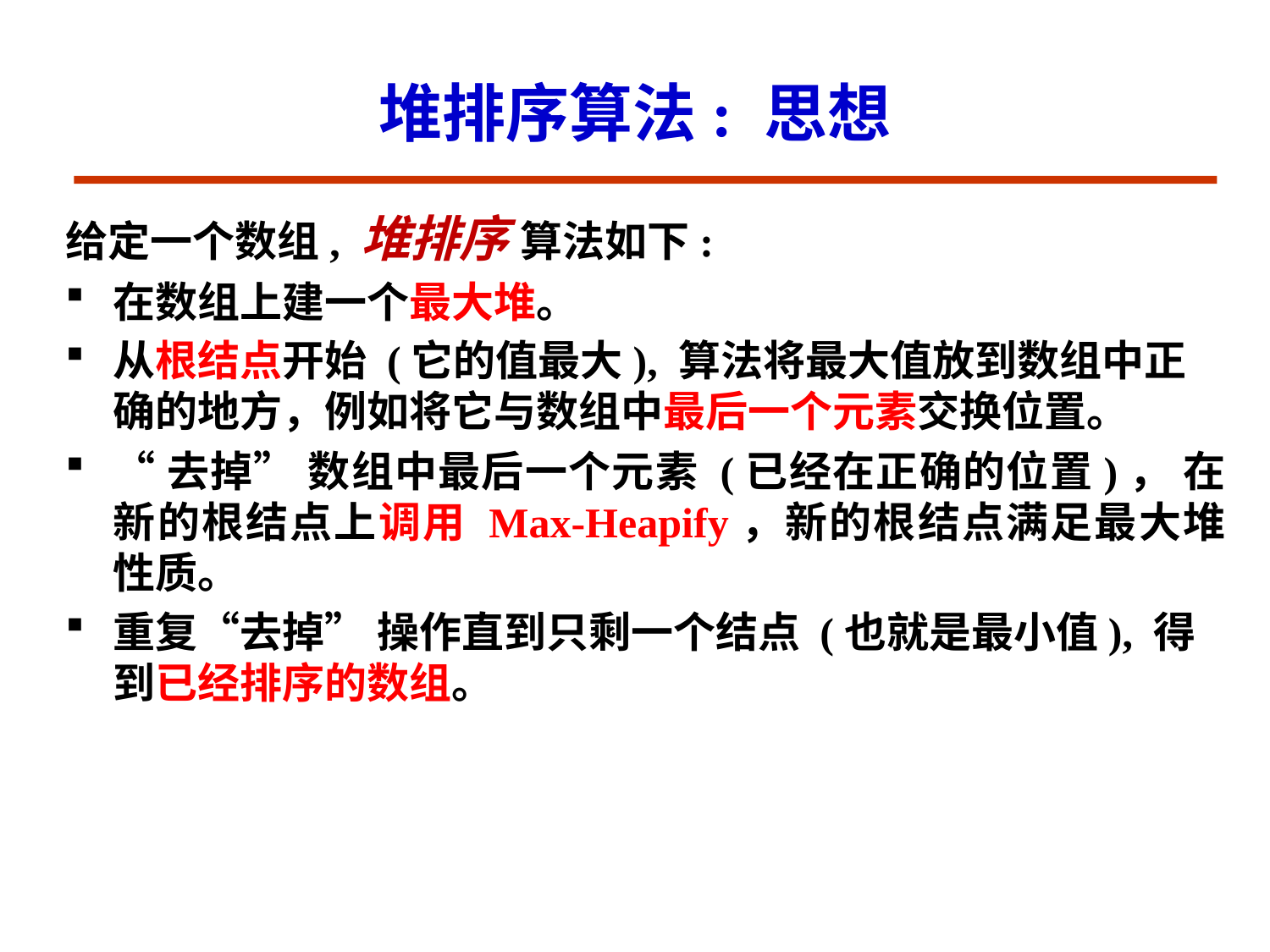

堆排序算法: 思想
给定一个数组, 堆排序 算法如下:
在数组上建一个最大堆。
从根结点开始 (它的值最大), 算法将最大值放到数组中正确的地方，例如将它与数组中最后一个元素交换位置。
“去掉” 数组中最后一个元素 (已经在正确的位置)， 在新的根结点上调用 Max-Heapify，新的根结点满足最大堆性质。
重复“去掉” 操作直到只剩一个结点 (也就是最小值), 得到已经排序的数组。